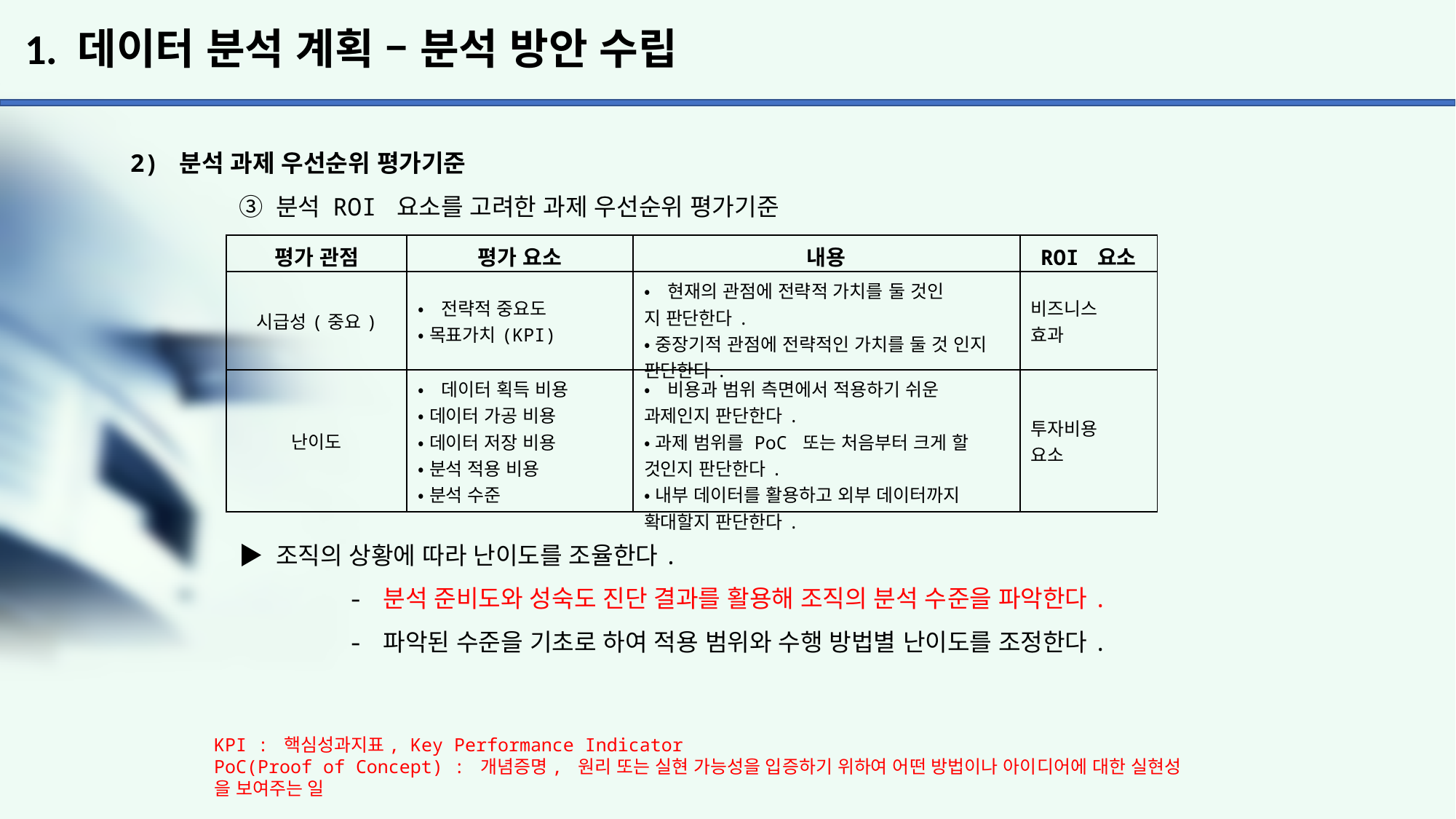

# 1. 데이터 분석 계획 – 분석 방안 수립
2) 분석 과제 우선순위 평가기준
	③ 분석 ROI 요소를 고려한 과제 우선순위 평가기준

	▶ 조직의 상황에 따라 난이도를 조율한다.
		- 분석 준비도와 성숙도 진단 결과를 활용해 조직의 분석 수준을 파악한다.
		- 파악된 수준을 기초로 하여 적용 범위와 수행 방법별 난이도를 조정한다.
| 평가 관점 | 평가 요소 | 내용 | ROI 요소 |
| --- | --- | --- | --- |
| 시급성(중요) | •전략적 중요도 •목표가치(KPI) | •현재의 관점에 전략적 가치를 둘 것인 지 판단한다. •중장기적 관점에 전략적인 가치를 둘 것 인지 판단한다. | 비즈니스 효과 |
| 난이도 | •데이터 획득 비용 •데이터 가공 비용 •데이터 저장 비용 •분석 적용 비용 •분석 수준 | •비용과 범위 측면에서 적용하기 쉬운 과제인지 판단한다. •과제 범위를 PoC 또는 처음부터 크게 할 것인지 판단한다. •내부 데이터를 활용하고 외부 데이터까지 확대할지 판단한다. | 투자비용 요소 |
KPI : 핵심성과지표, Key Performance Indicator
PoC(Proof of Concept) : 개념증명, 원리 또는 실현 가능성을 입증하기 위하여 어떤 방법이나 아이디어에 대한 실현성
을 보여주는 일